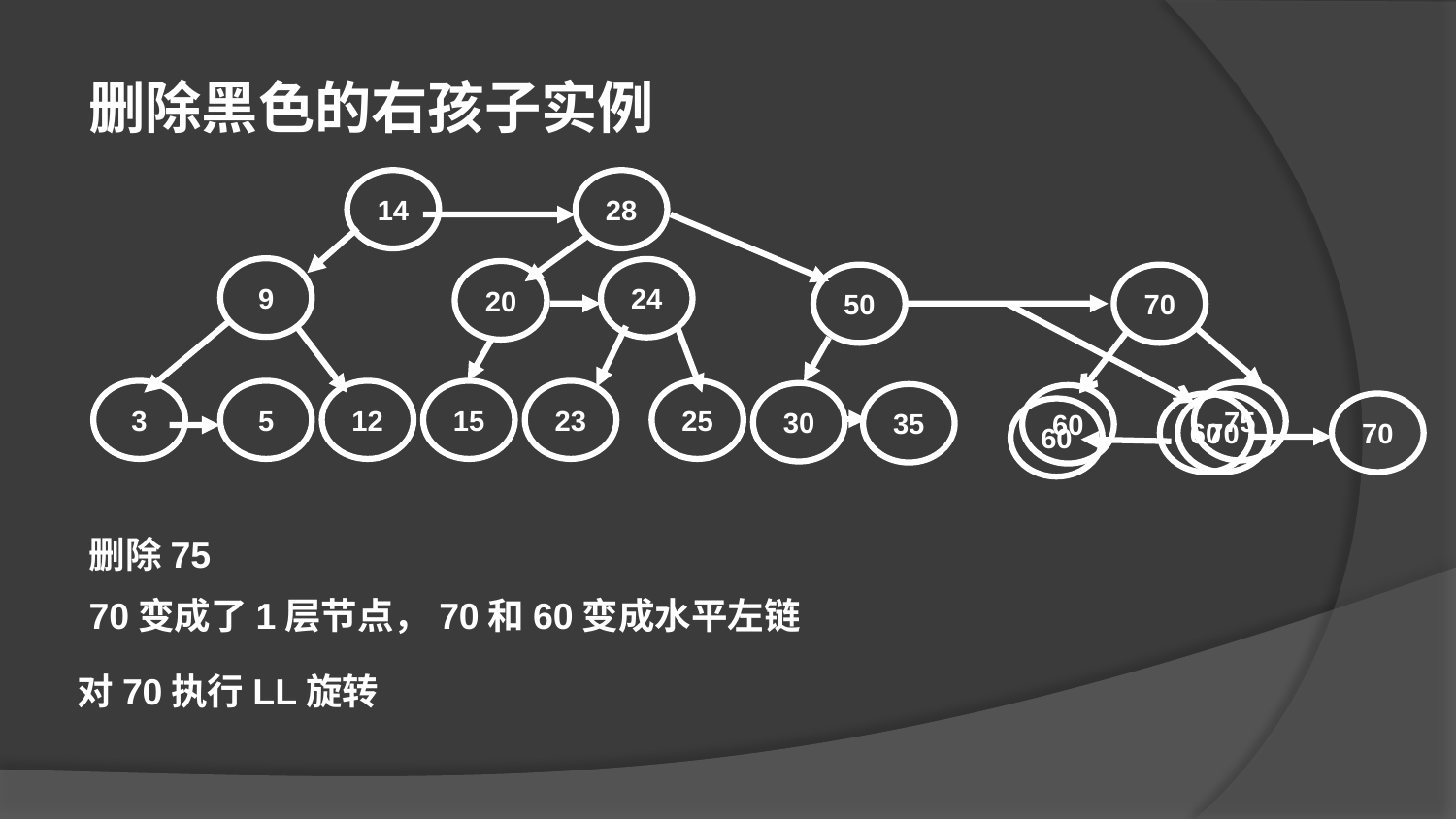

删除黑色的右孩子实例
14
28

9
24
20
50
70

75

3
5
12
15
23
25
30
35
60
60
70

70
60

删除75
70变成了1层节点，70和60变成水平左链
对70执行LL旋转